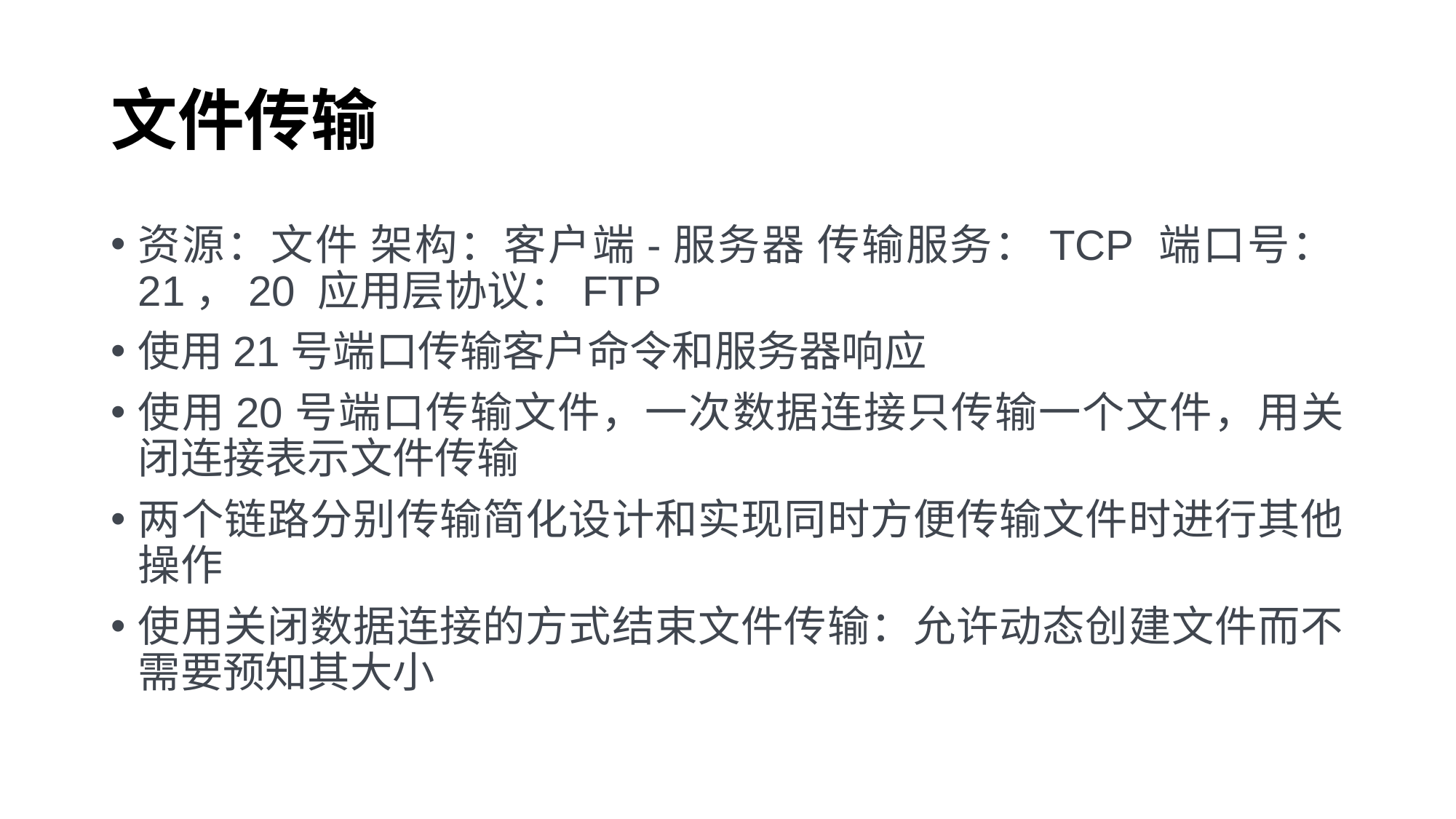

# 文件传输
资源：文件 架构：客户端-服务器 传输服务：TCP 端口号：21，20 应用层协议：FTP
使用21号端口传输客户命令和服务器响应
使用20号端口传输文件，一次数据连接只传输一个文件，用关闭连接表示文件传输
两个链路分别传输简化设计和实现同时方便传输文件时进行其他操作
使用关闭数据连接的方式结束文件传输：允许动态创建文件而不需要预知其大小